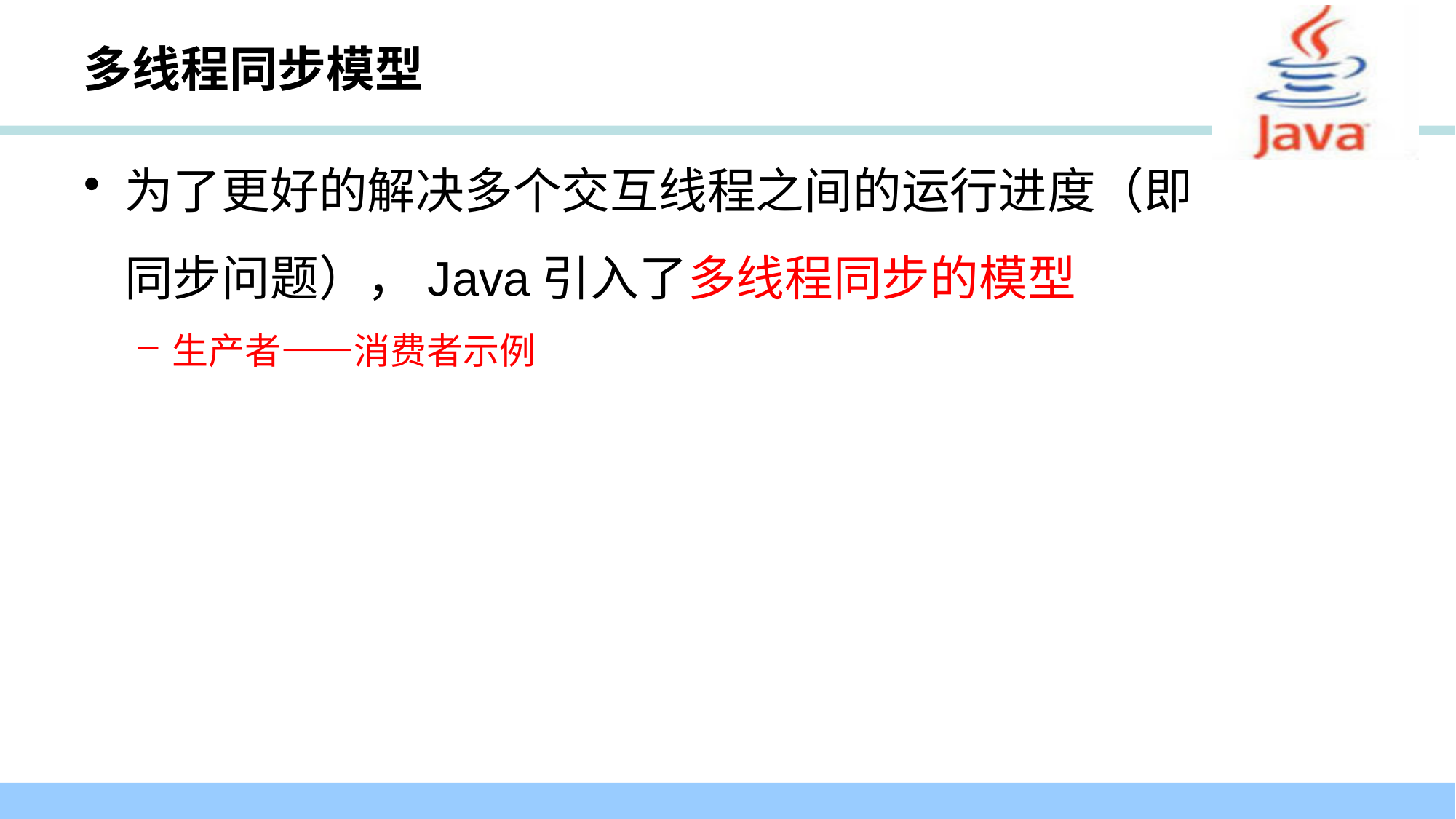

# 多线程同步模型
为了更好的解决多个交互线程之间的运行进度（即同步问题），Java引入了多线程同步的模型
生产者——消费者示例